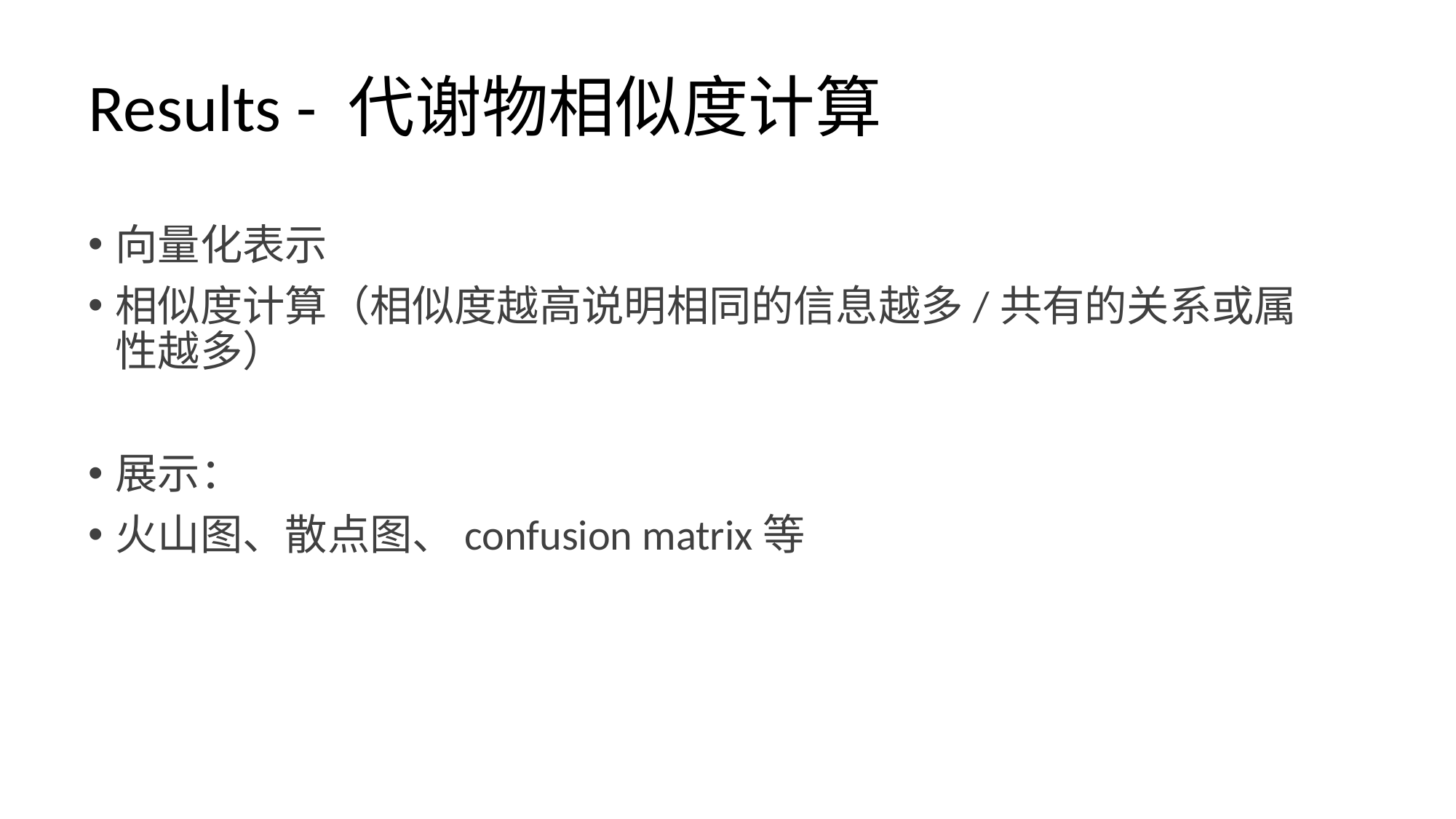

# Results - 代谢物相似度计算
向量化表示
相似度计算（相似度越高说明相同的信息越多/共有的关系或属性越多）

展示：
火山图、散点图、confusion matrix等